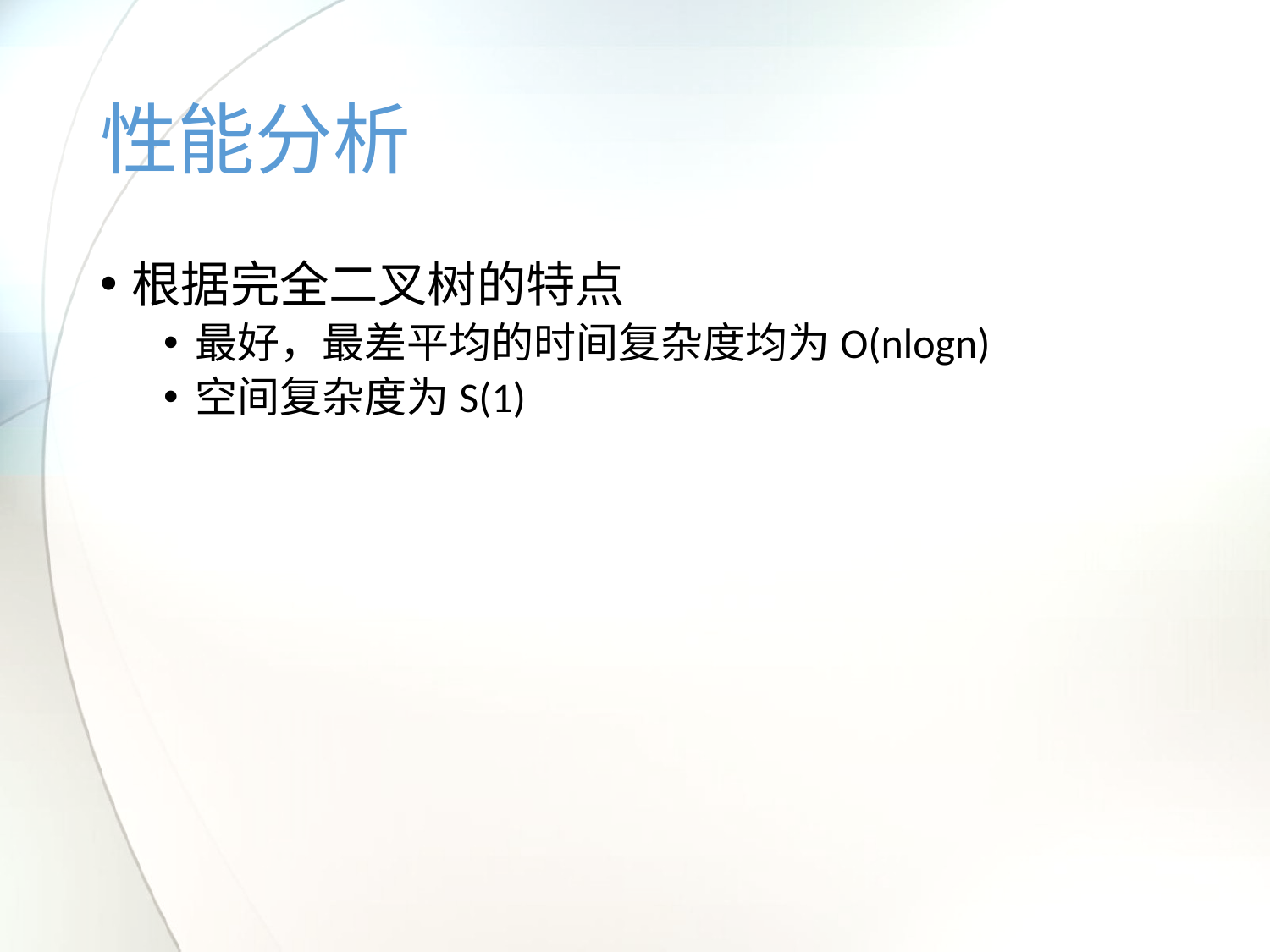

# 性能分析
根据完全二叉树的特点
最好，最差平均的时间复杂度均为O(nlogn)
空间复杂度为S(1)